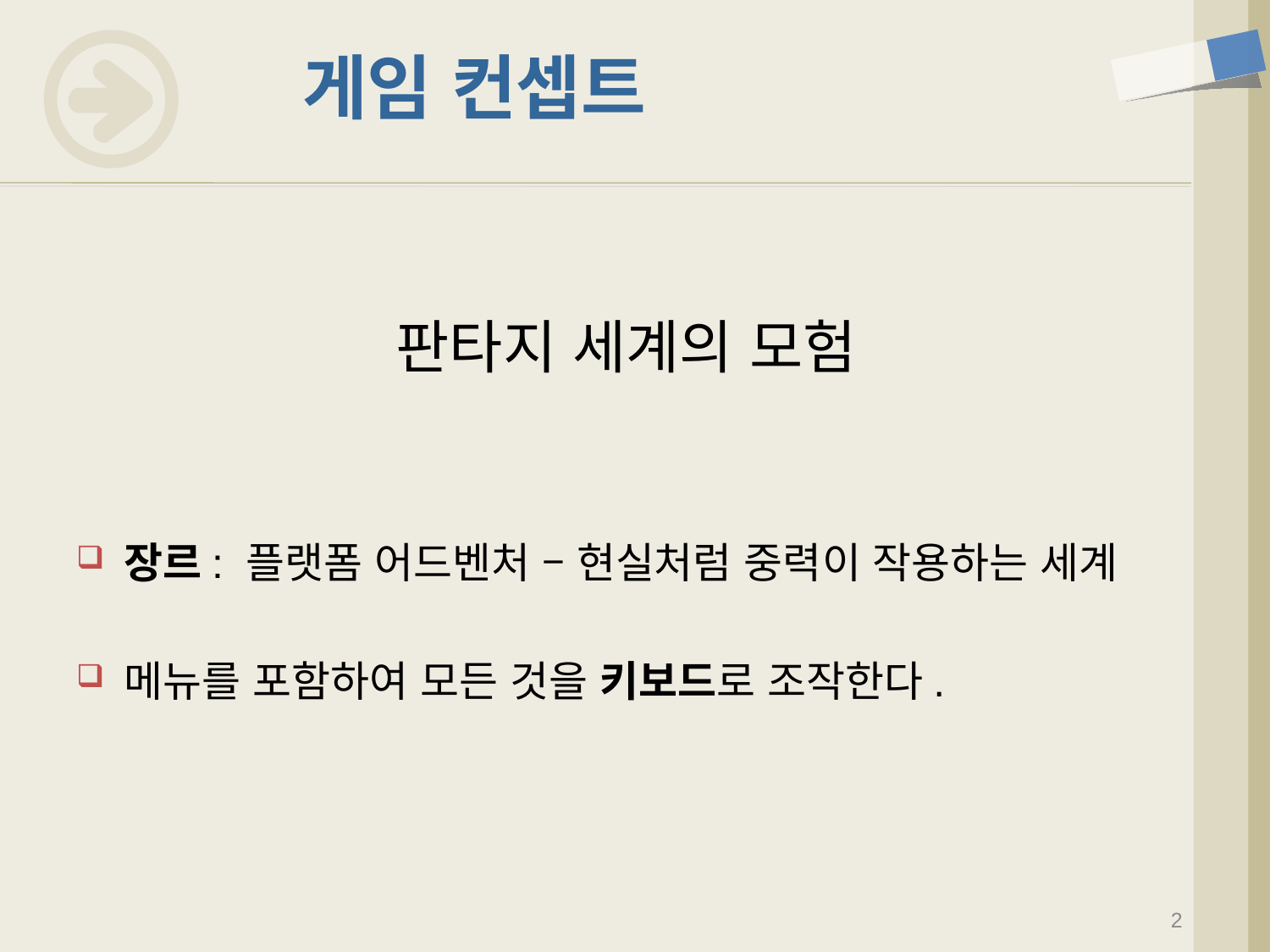

# 게임 컨셉트

판타지 세계의 모험

장르: 플랫폼 어드벤처 – 현실처럼 중력이 작용하는 세계

메뉴를 포함하여 모든 것을 키보드로 조작한다.

2